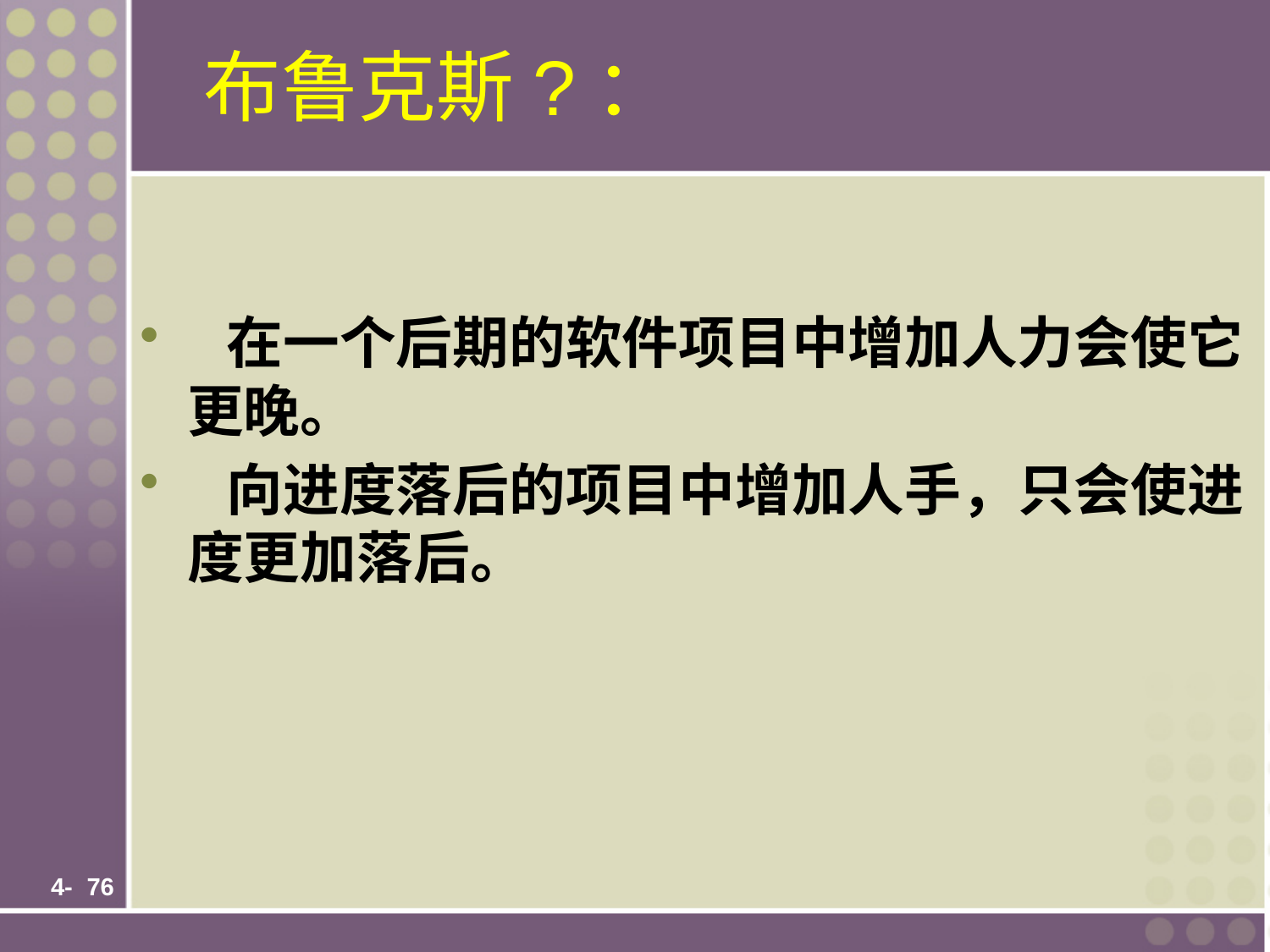

# 布鲁克斯?：

  在一个后期的软件项目中增加人力会使它更晚。
  向进度落后的项目中增加人手，只会使进度更加落后。
  4-  76